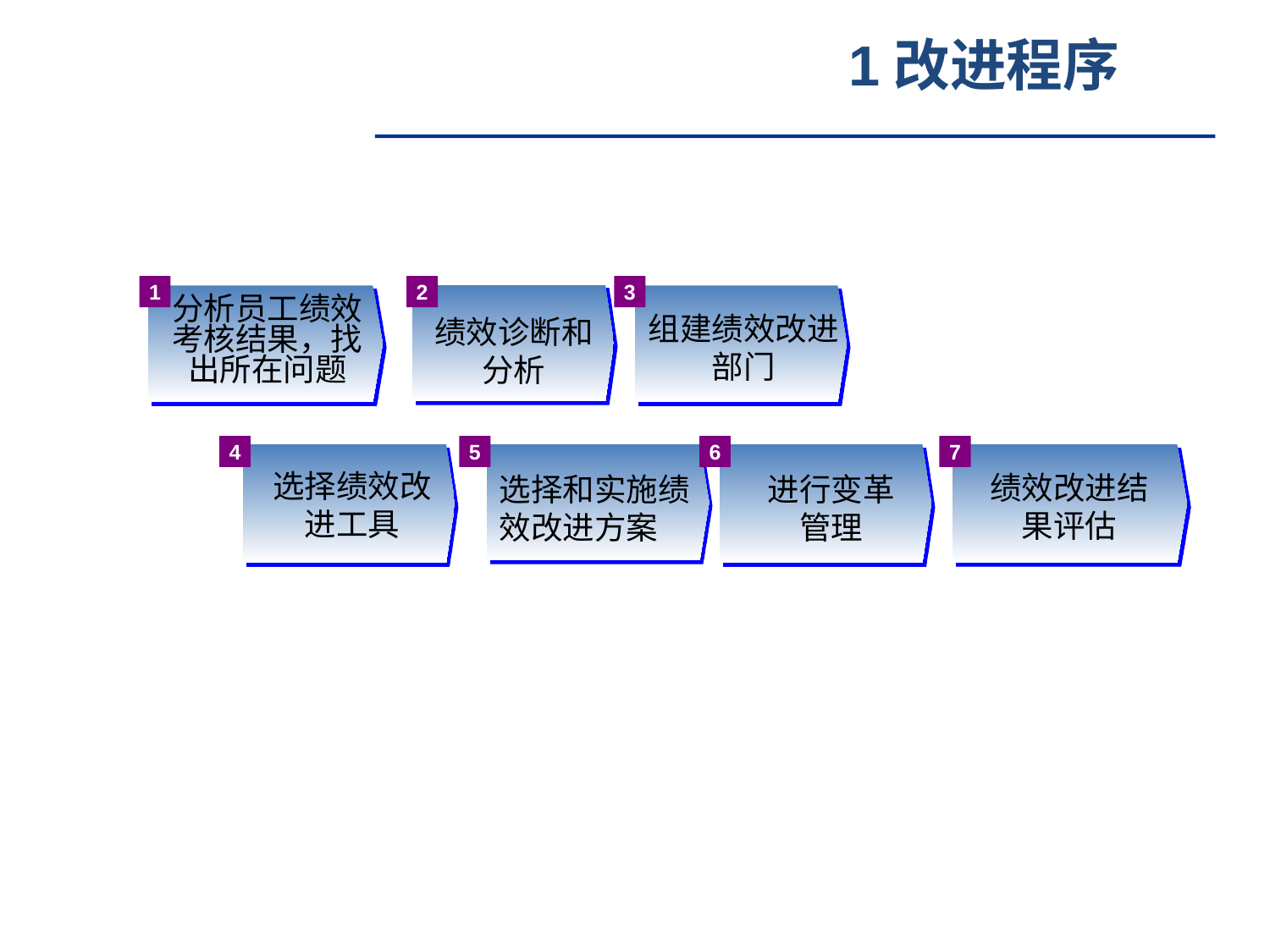

1改进程序

1
2
3

分析员工绩效考核结果，找出所在问题
组建绩效改进部门
绩效诊断和
分析
4
5
6
7

选择绩效改进工具
绩效改进结果评估
进行变革
管理
选择和实施绩效改进方案